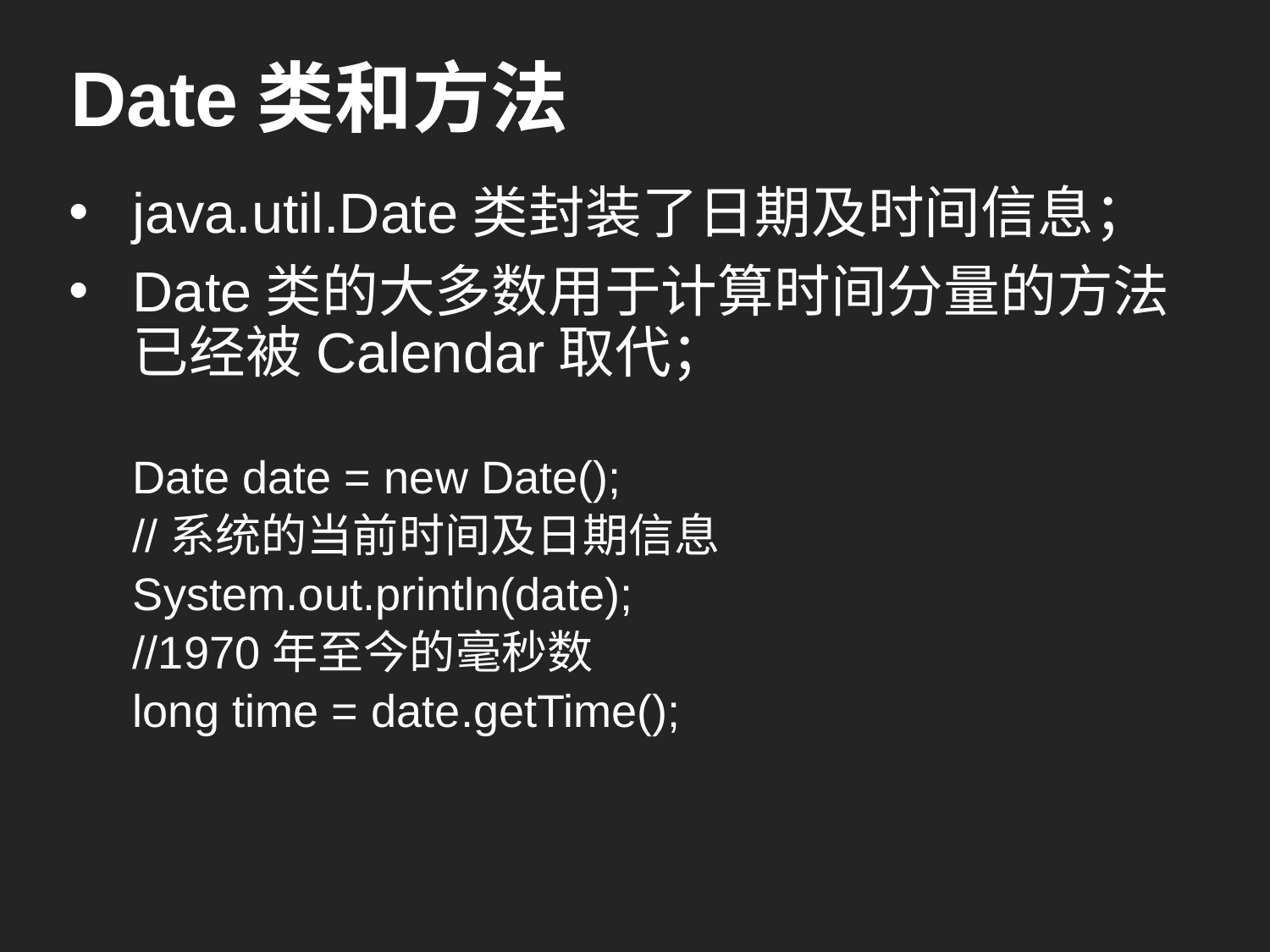

# Date类和方法
java.util.Date类封装了日期及时间信息；
Date类的大多数用于计算时间分量的方法已经被Calendar取代；

Date date = new Date();
//系统的当前时间及日期信息
System.out.println(date);
//1970年至今的毫秒数
long time = date.getTime();